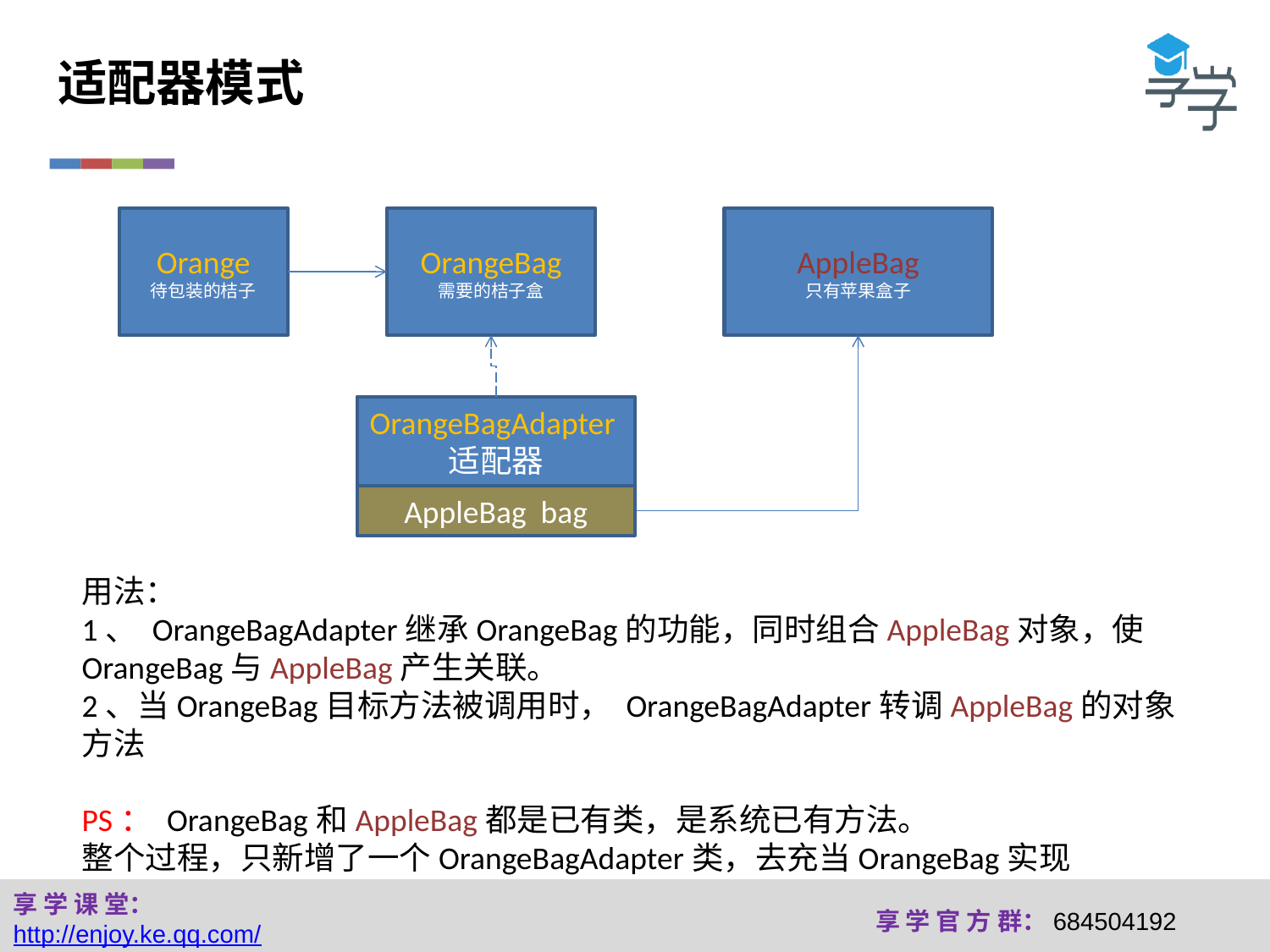

适配器模式

Orange
待包装的桔子
OrangeBag
需要的桔子盒
AppleBag
只有苹果盒子
OrangeBagAdapter适配器
AppleBag  bag
用法：
1、 OrangeBagAdapter继承OrangeBag的功能，同时组合AppleBag对象，使OrangeBag与AppleBag产生关联。
2、当OrangeBag目标方法被调用时， OrangeBagAdapter转调AppleBag的对象方法

PS： OrangeBag和AppleBag都是已有类，是系统已有方法。
整个过程，只新增了一个OrangeBagAdapter类，去充当OrangeBag实现